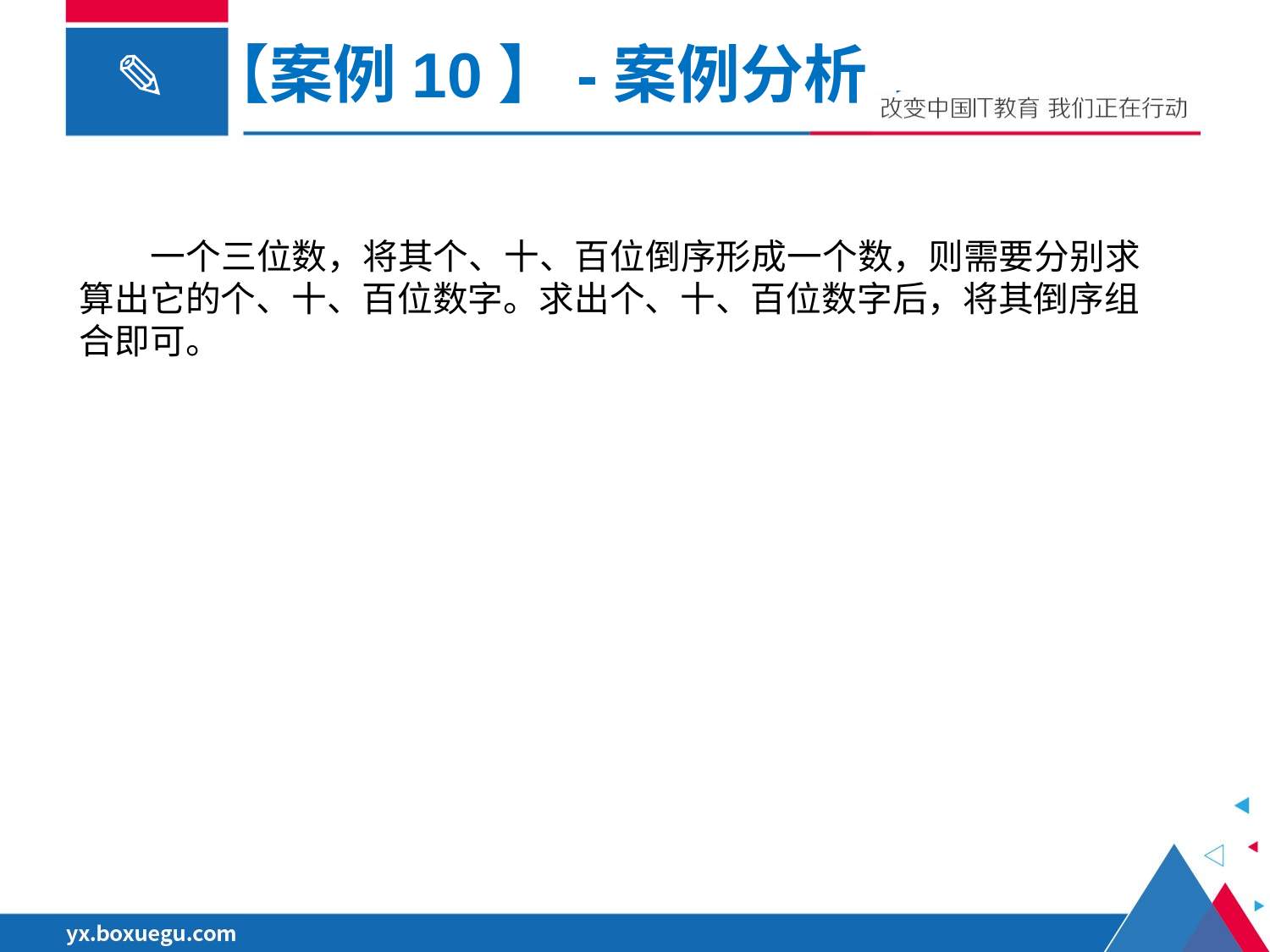

【案例10】-案例分析
        一个三位数，将其个、十、百位倒序形成一个数，则需要分别求算出它的个、十、百位数字。求出个、十、百位数字后，将其倒序组合即可。